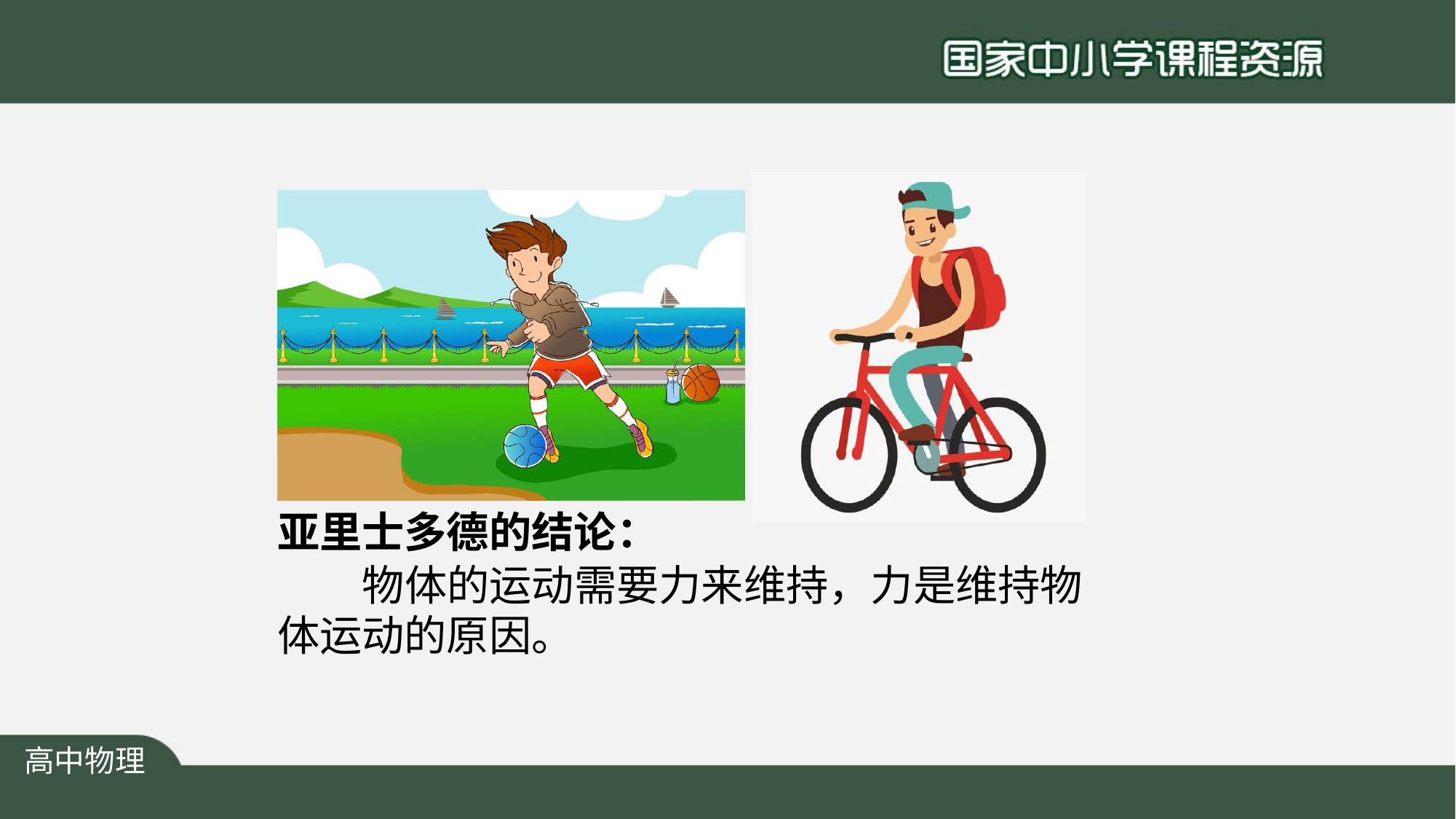

亚里士多德的结论：
物体的运动需要力来维持，力是维持物 体运动的原因。
高中物理